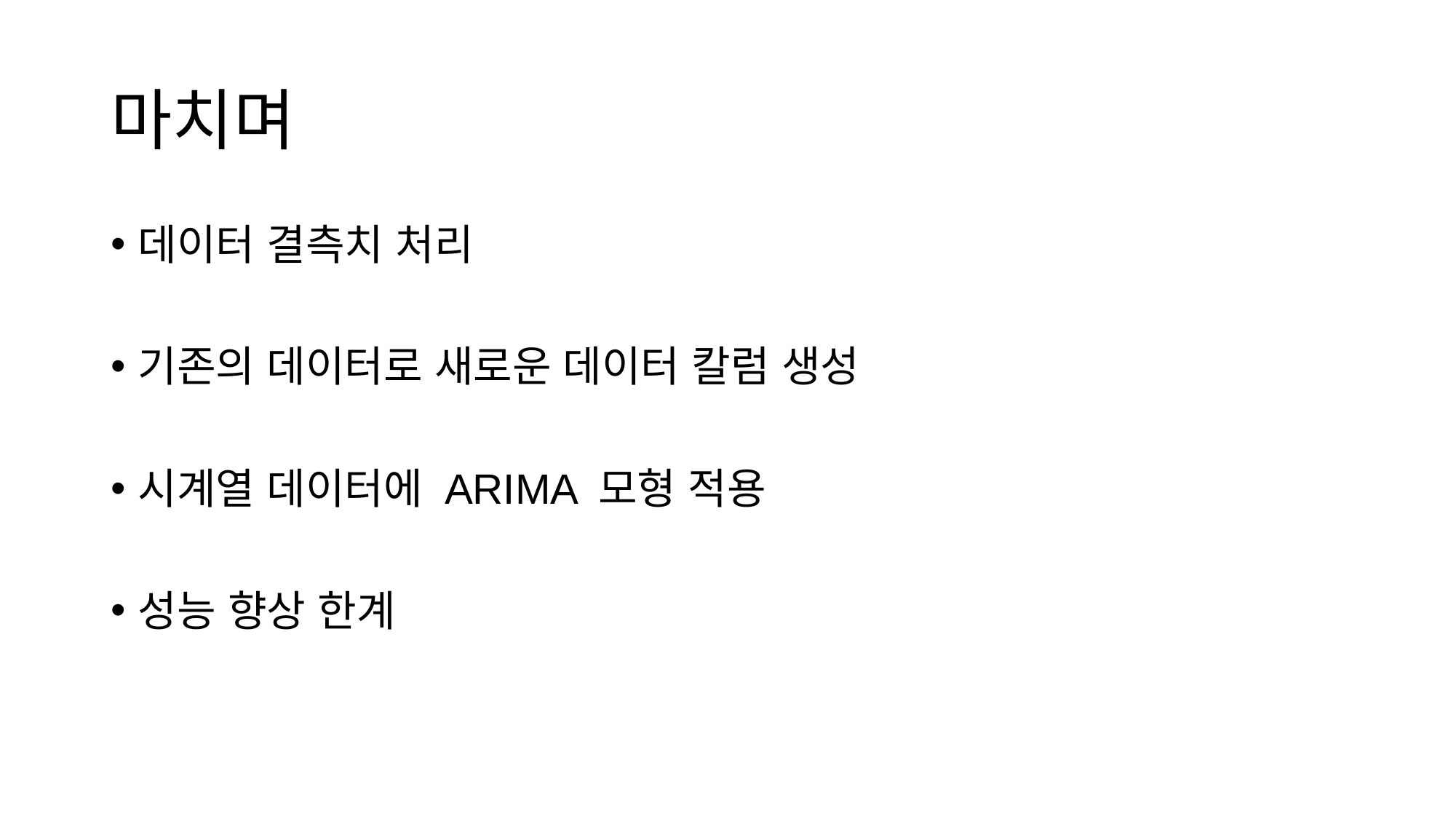

# 마치며
데이터 결측치 처리

기존의 데이터로 새로운 데이터 칼럼 생성

시계열 데이터에 ARIMA 모형 적용

성능 향상 한계